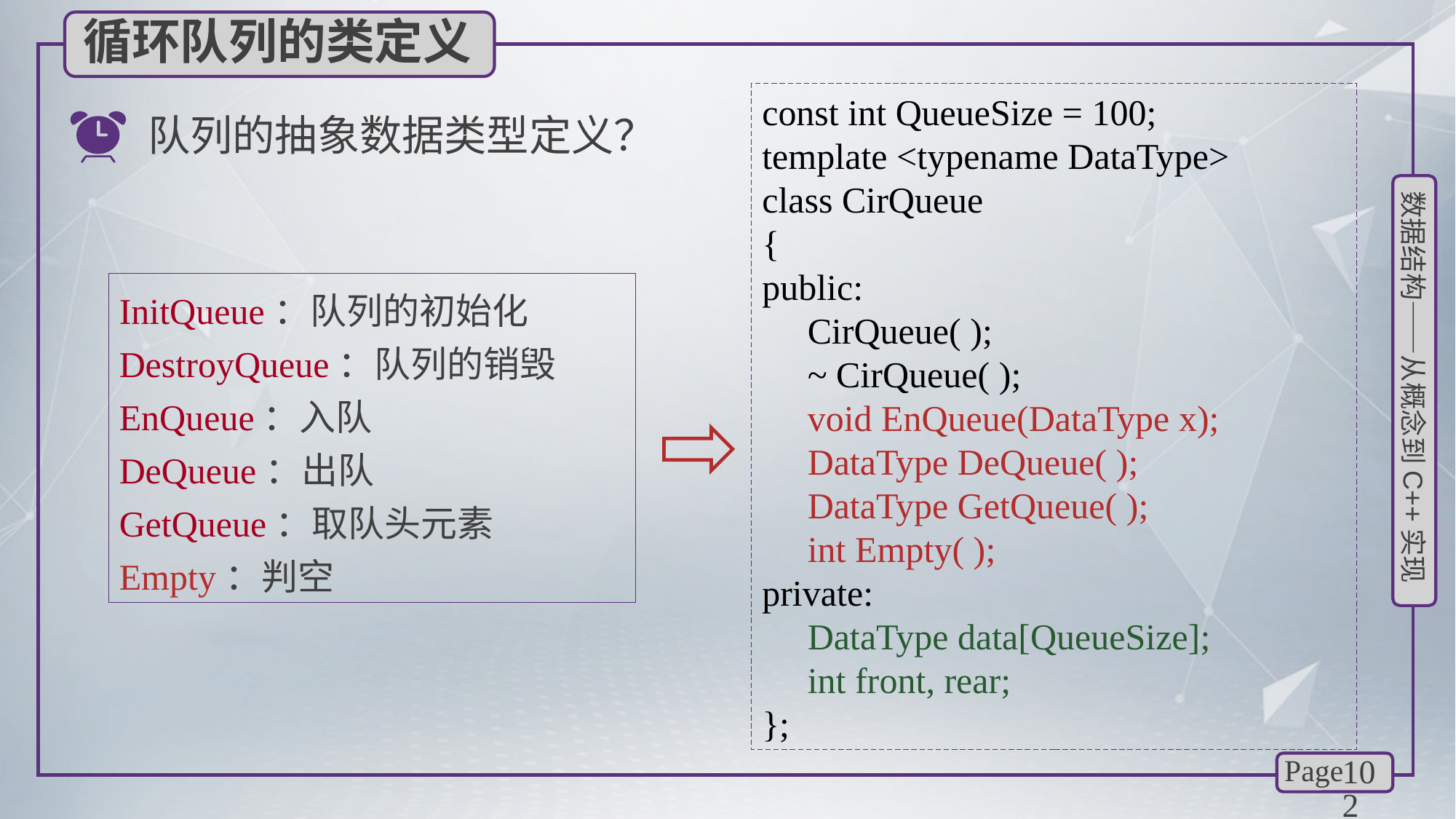

循环队列的类定义

const int QueueSize = 100;
template <typename DataType>
class CirQueue
{
public:
     CirQueue( );
     ~ CirQueue( );
     void EnQueue(DataType x);
     DataType DeQueue( );
     DataType GetQueue( );
     int Empty( );
private:
     DataType data[QueueSize];
     int front, rear;
};
队列的抽象数据类型定义？

InitQueue：队列的初始化
DestroyQueue：队列的销毁
EnQueue：入队
DeQueue：出队
GetQueue：取队头元素
Empty：判空